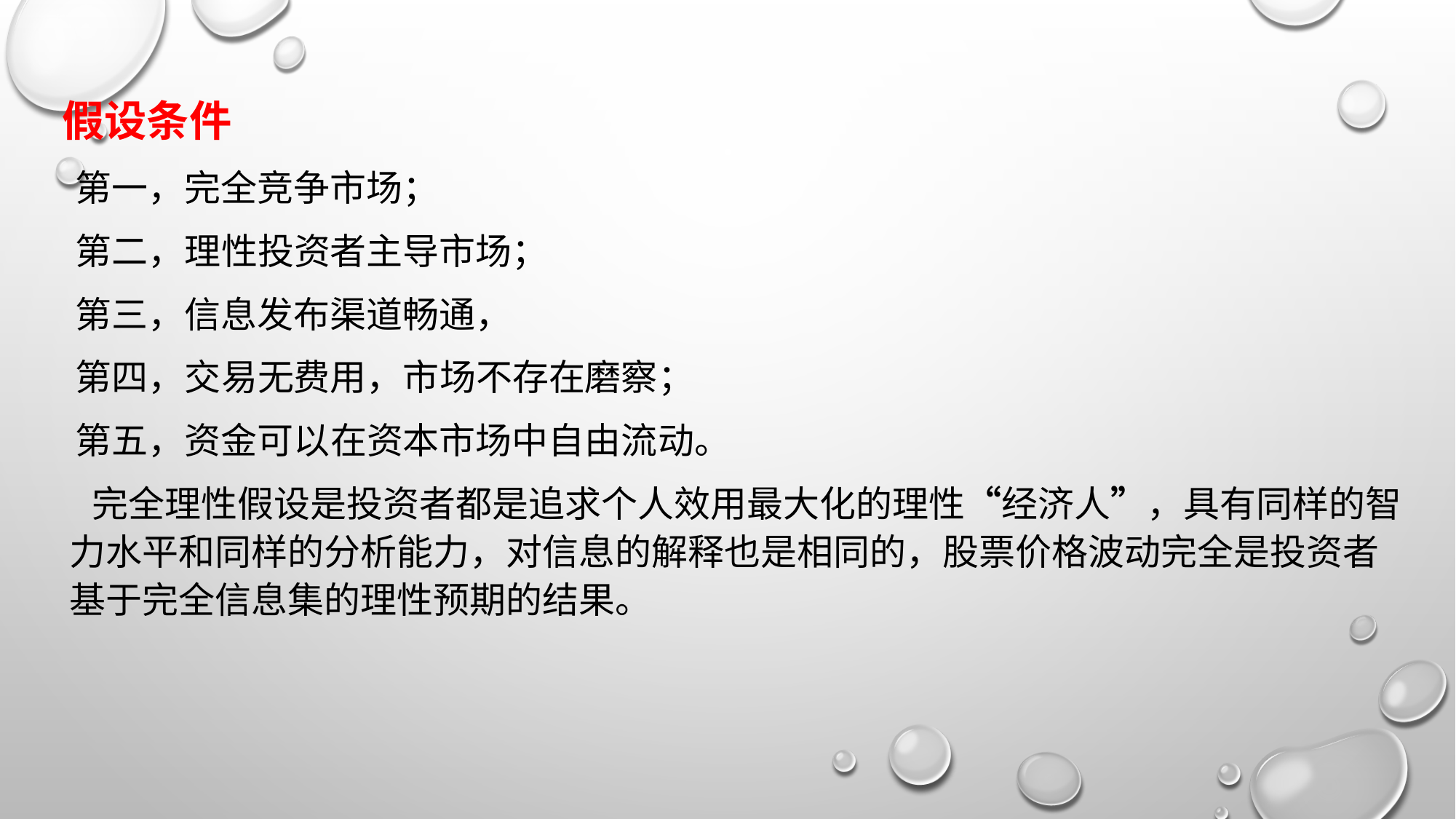

假设条件
   第一，完全竞争市场；
   第二，理性投资者主导市场；
   第三，信息发布渠道畅通，
   第四，交易无费用，市场不存在磨察；
   第五，资金可以在资本市场中自由流动。
     完全理性假设是投资者都是追求个人效用最大化的理性“经济人”，具有同样的智力水平和同样的分析能力，对信息的解释也是相同的，股票价格波动完全是投资者基于完全信息集的理性预期的结果。